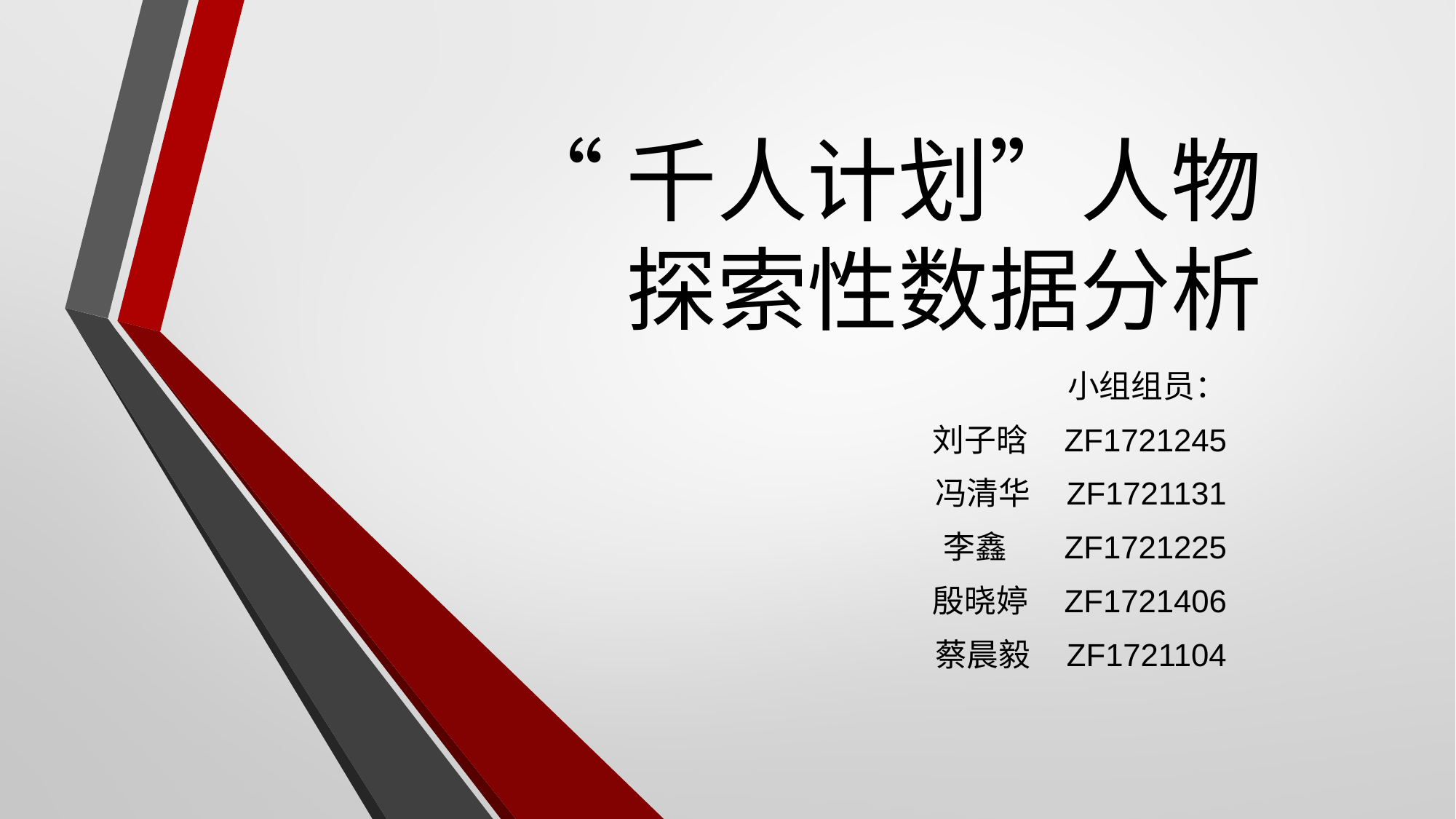

# “千人计划”人物 探索性数据分析
小组组员：
刘子晗    ZF1721245
冯清华    ZF1721131
李鑫       ZF1721225
殷晓婷    ZF1721406
蔡晨毅    ZF1721104